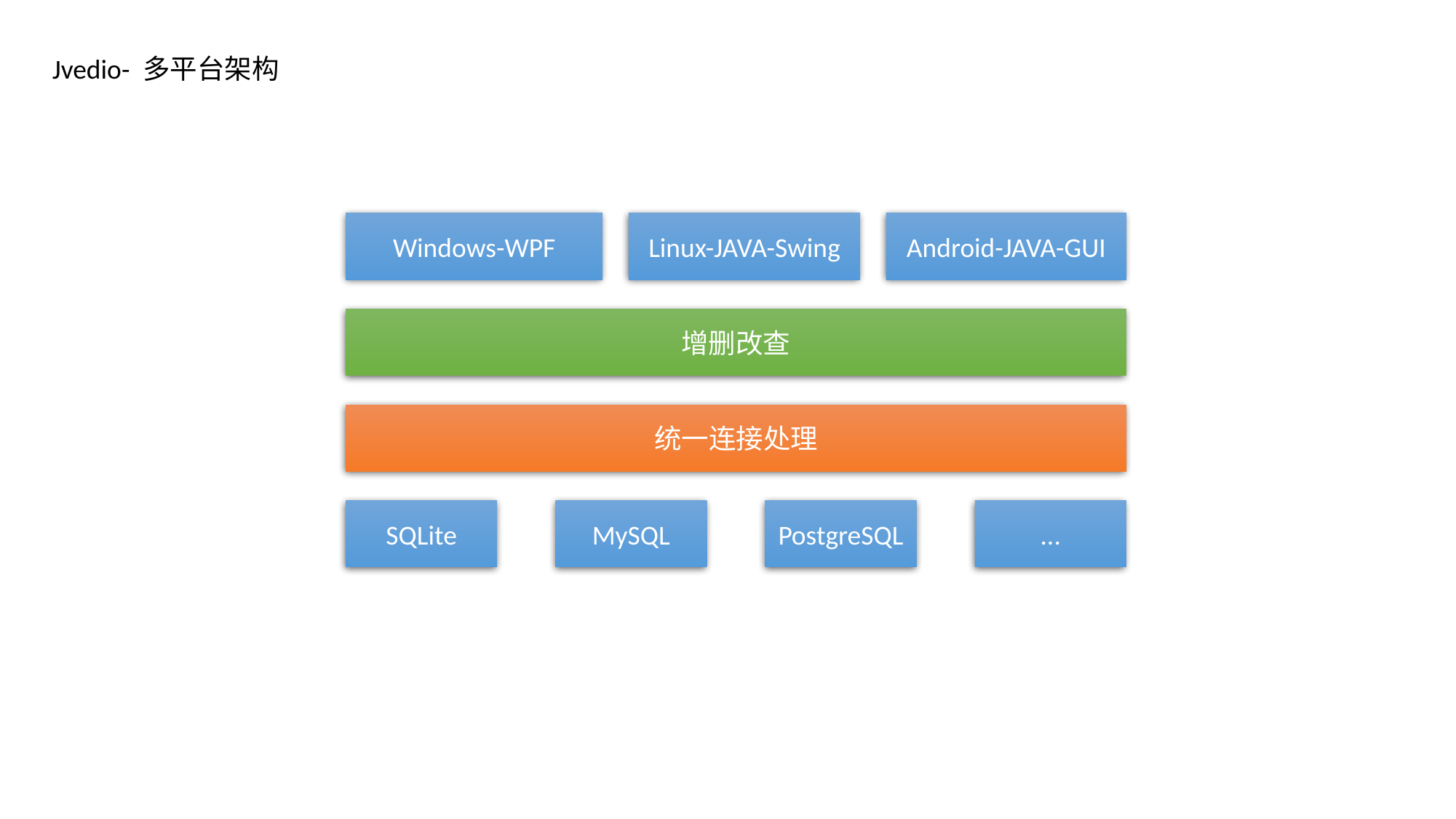

Jvedio- 多平台架构
Windows-WPF
Linux-JAVA-Swing
Android-JAVA-GUI
增删改查
统一连接处理
SQLite
MySQL
PostgreSQL
...